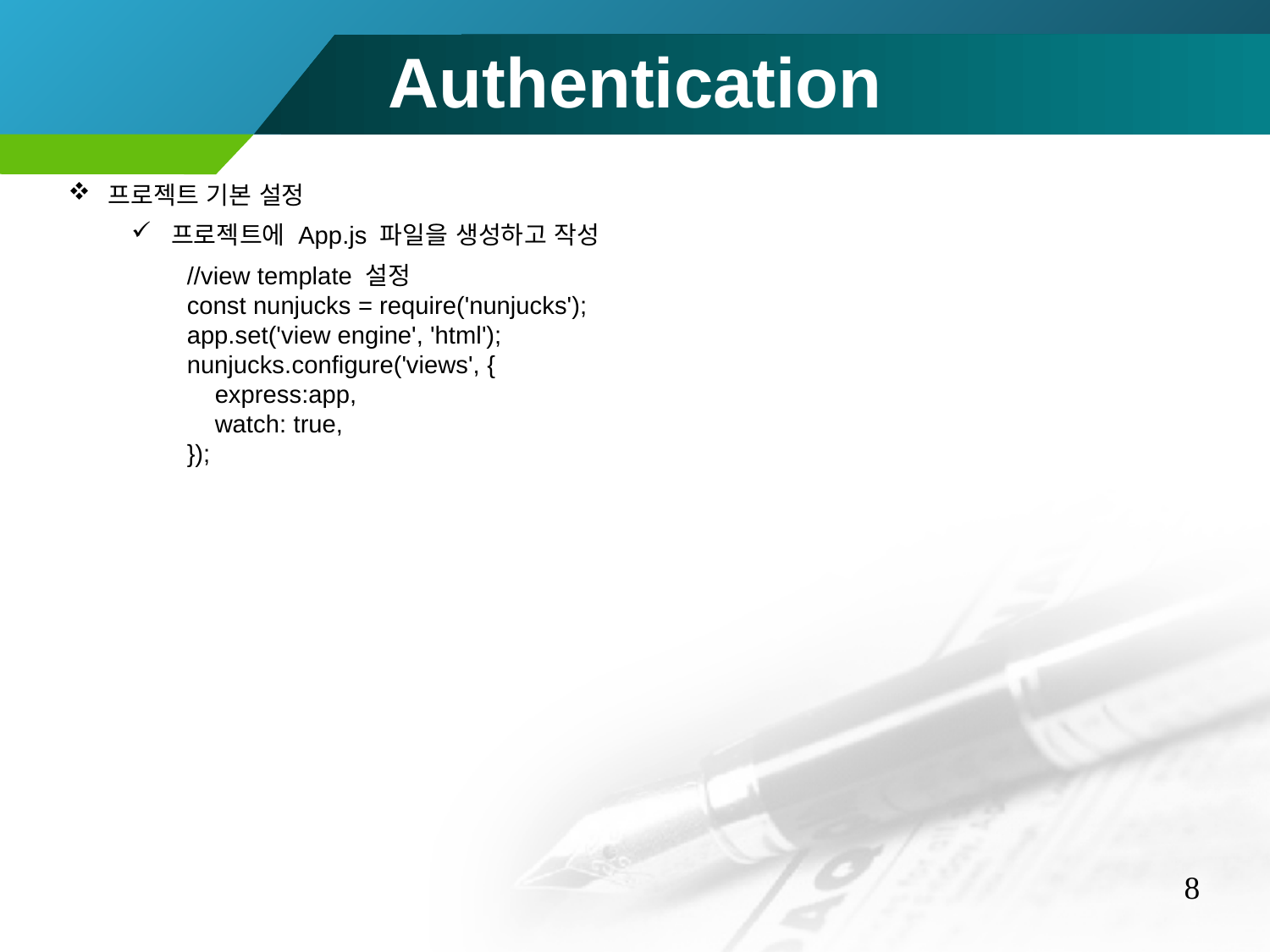

Authentication
프로젝트 기본 설정
프로젝트에 App.js 파일을 생성하고 작성
//view template 설정
const nunjucks = require('nunjucks');
app.set('view engine', 'html');
nunjucks.configure('views', {
    express:app,
    watch: true,
});
8